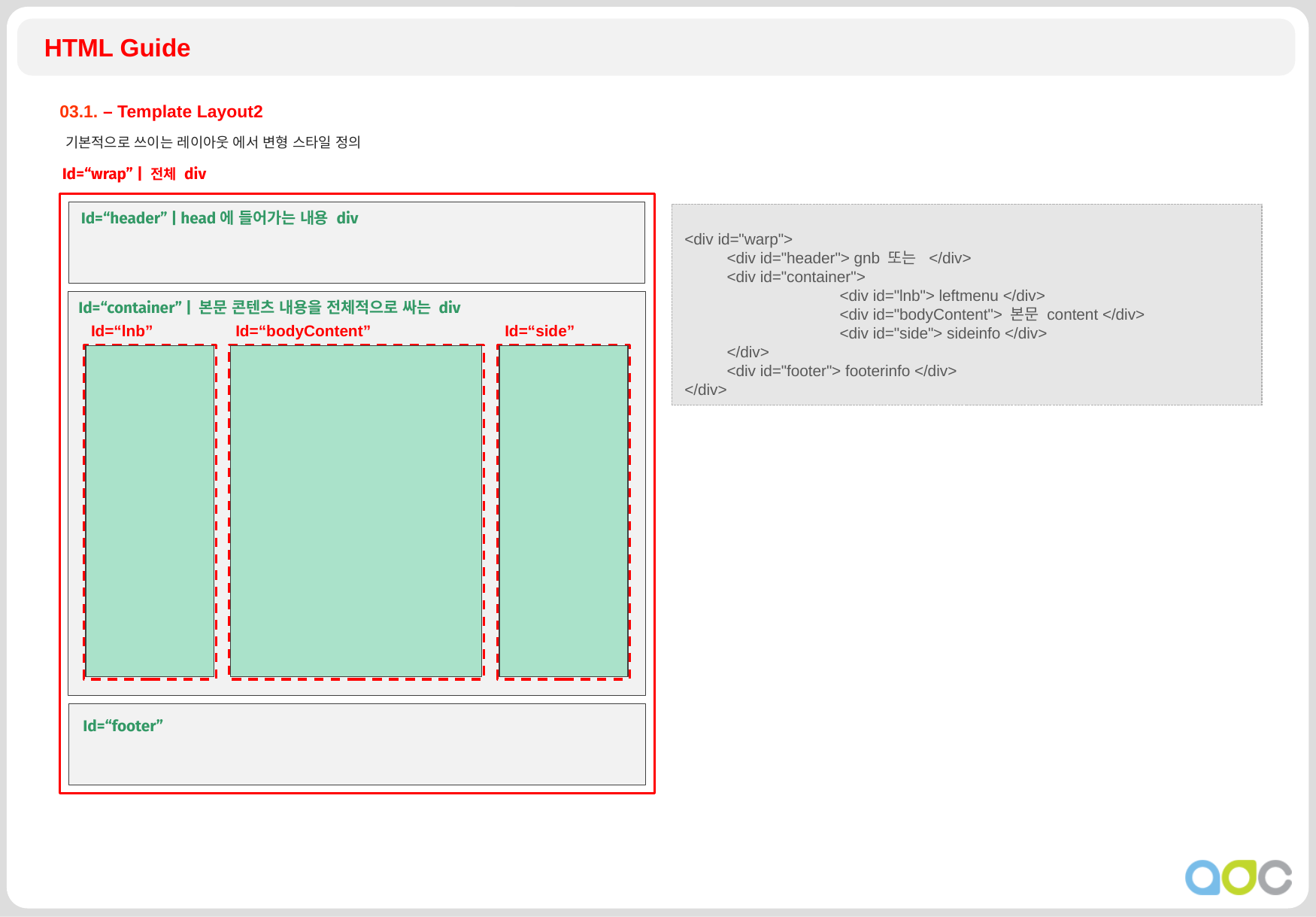

HTML Guide
03.1. – Template Layout2
기본적으로 쓰이는 레이아웃 에서 변형 스타일 정의
Id=“wrap” | 전체 div

Id=“header” | head에 들어가는 내용 div

<div id="warp">
	<div id="header"> gnb 또는  </div>
	<div id="container">
		<div id="lnb"> leftmenu </div>
		<div id="bodyContent"> 본문 content </div>
		<div id="side"> sideinfo </div>
	</div>
	<div id="footer"> footerinfo </div>
</div>

Id=“container” | 본문 콘텐츠 내용을 전체적으로 싸는 div
Id=“lnb”
Id=“bodyContent”
Id=“side”

Id=“footer”